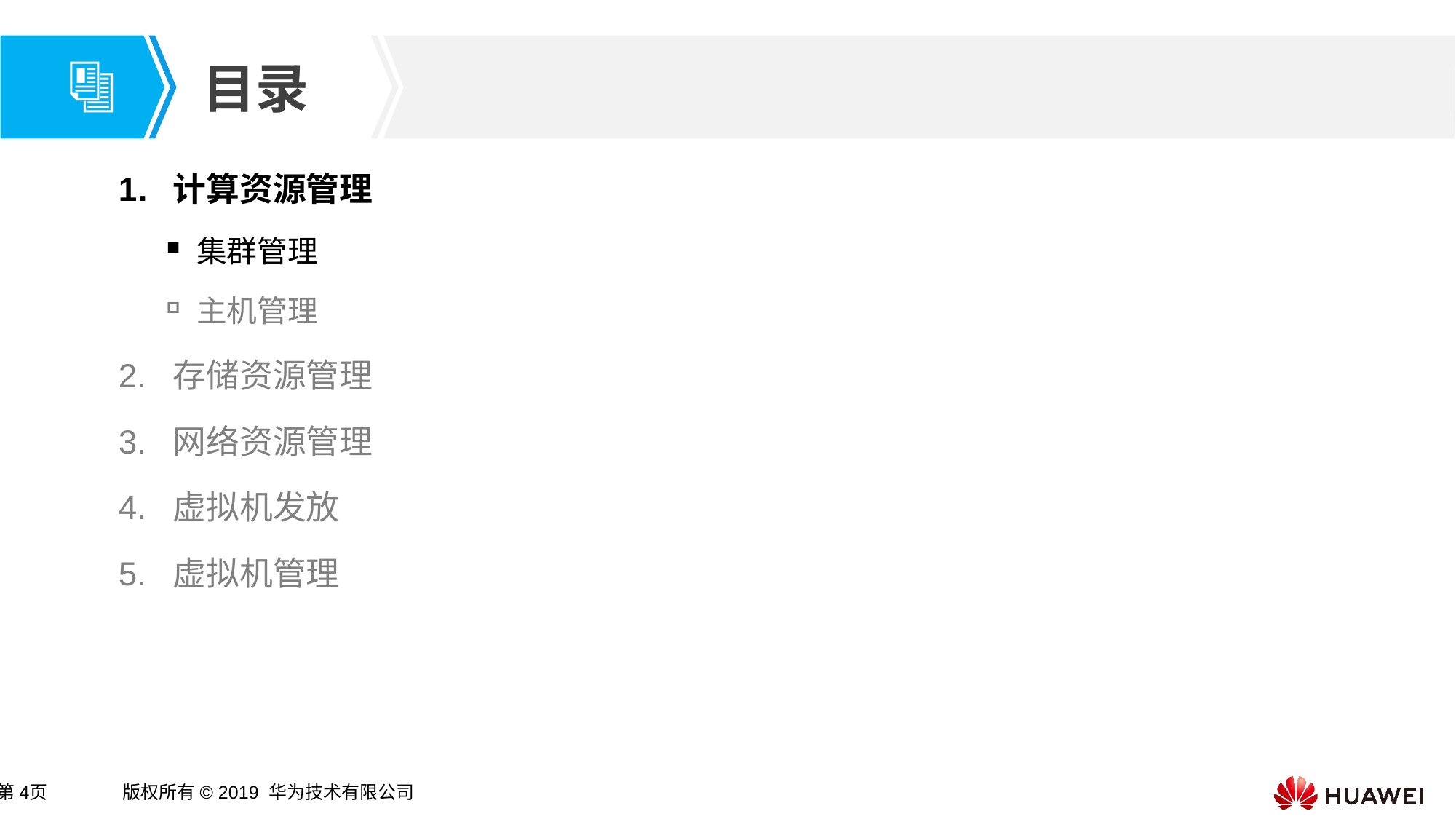

计算资源管理
集群管理
主机管理
存储资源管理
网络资源管理
虚拟机发放
虚拟机管理